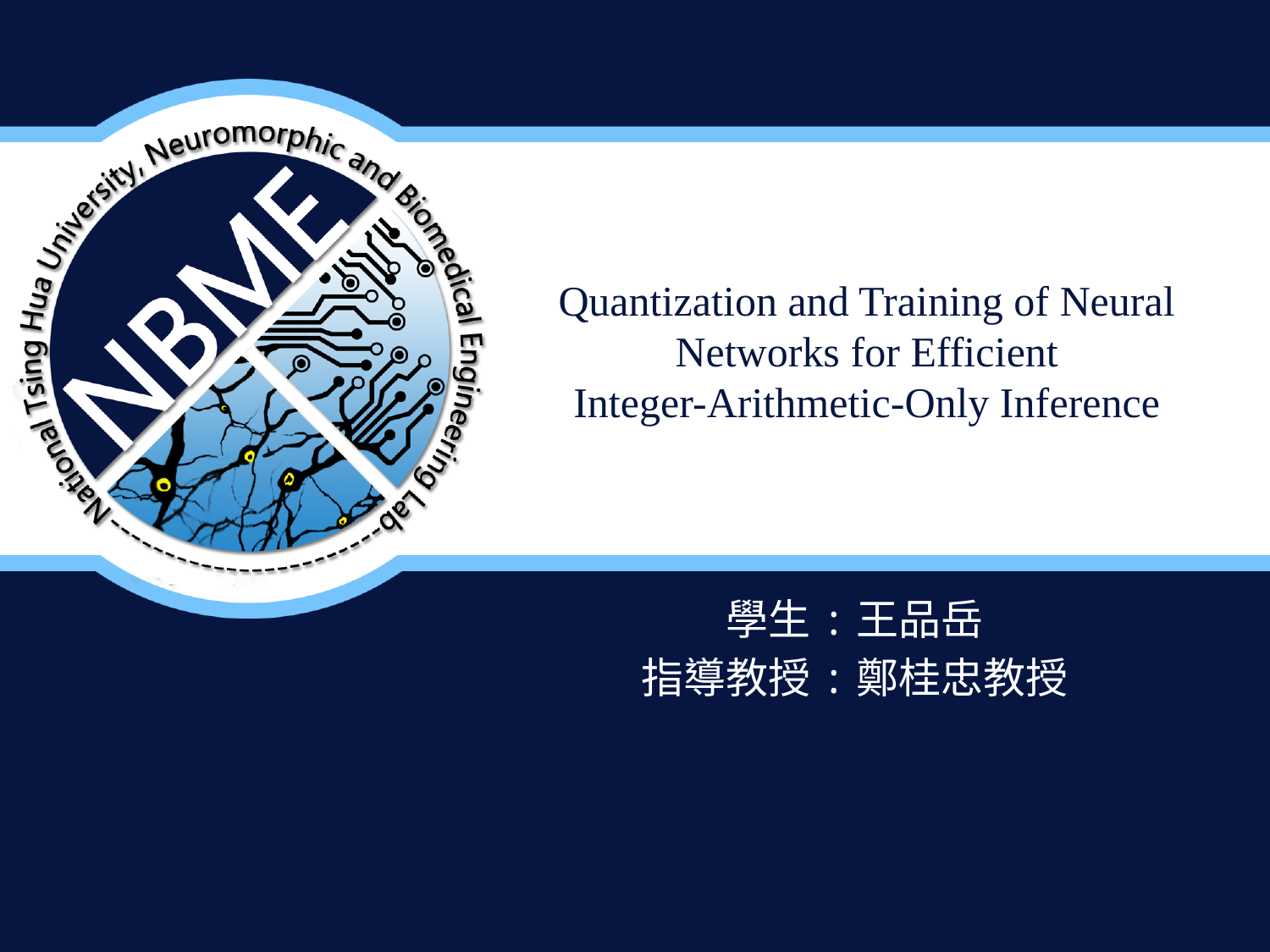

# Quantization and Training of Neural Networks for Efficient Integer-Arithmetic-Only Inference
學生:王品岳
指導教授:鄭桂忠教授